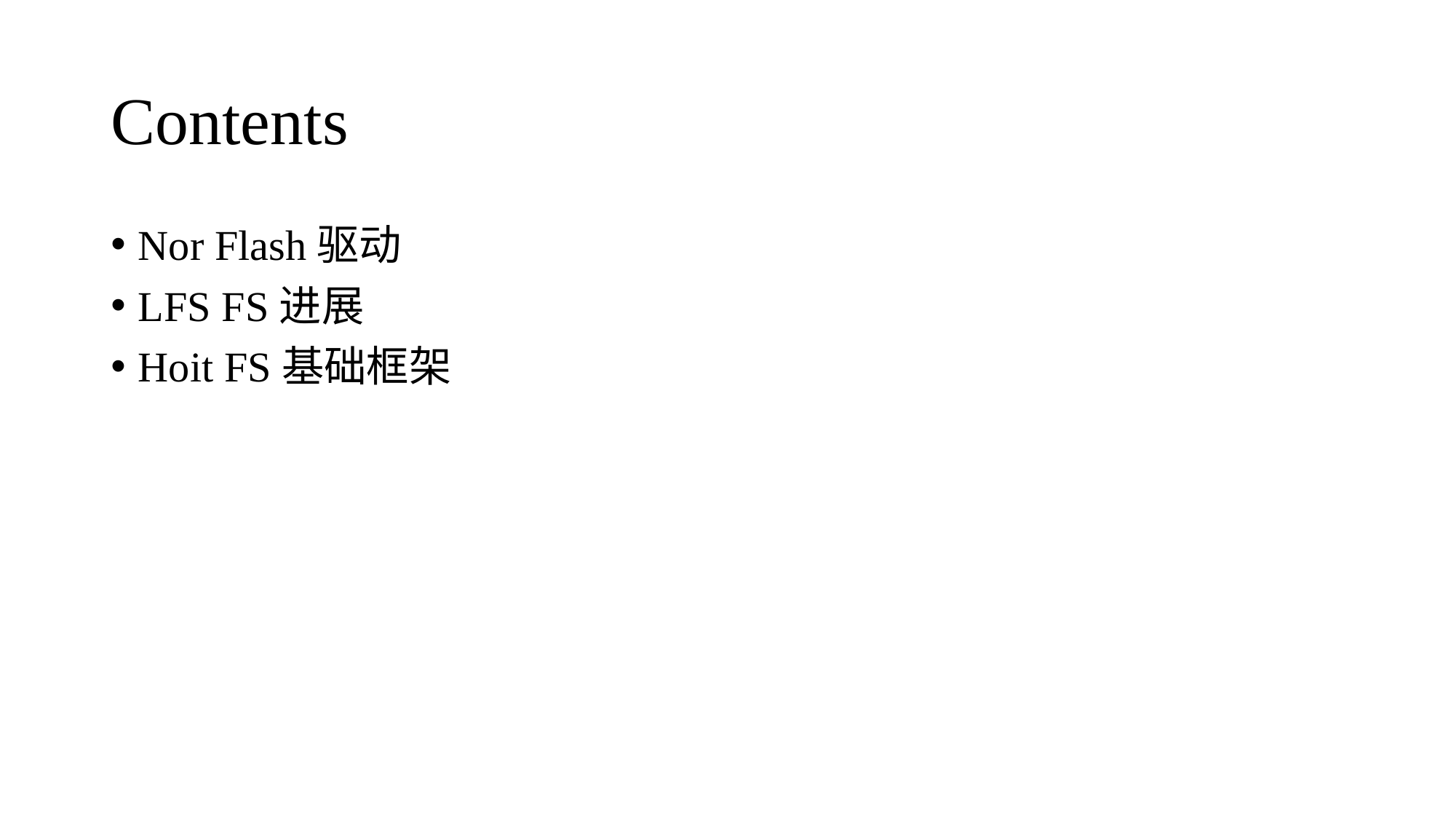

# Contents
Nor Flash驱动
LFS FS进展
Hoit FS基础框架